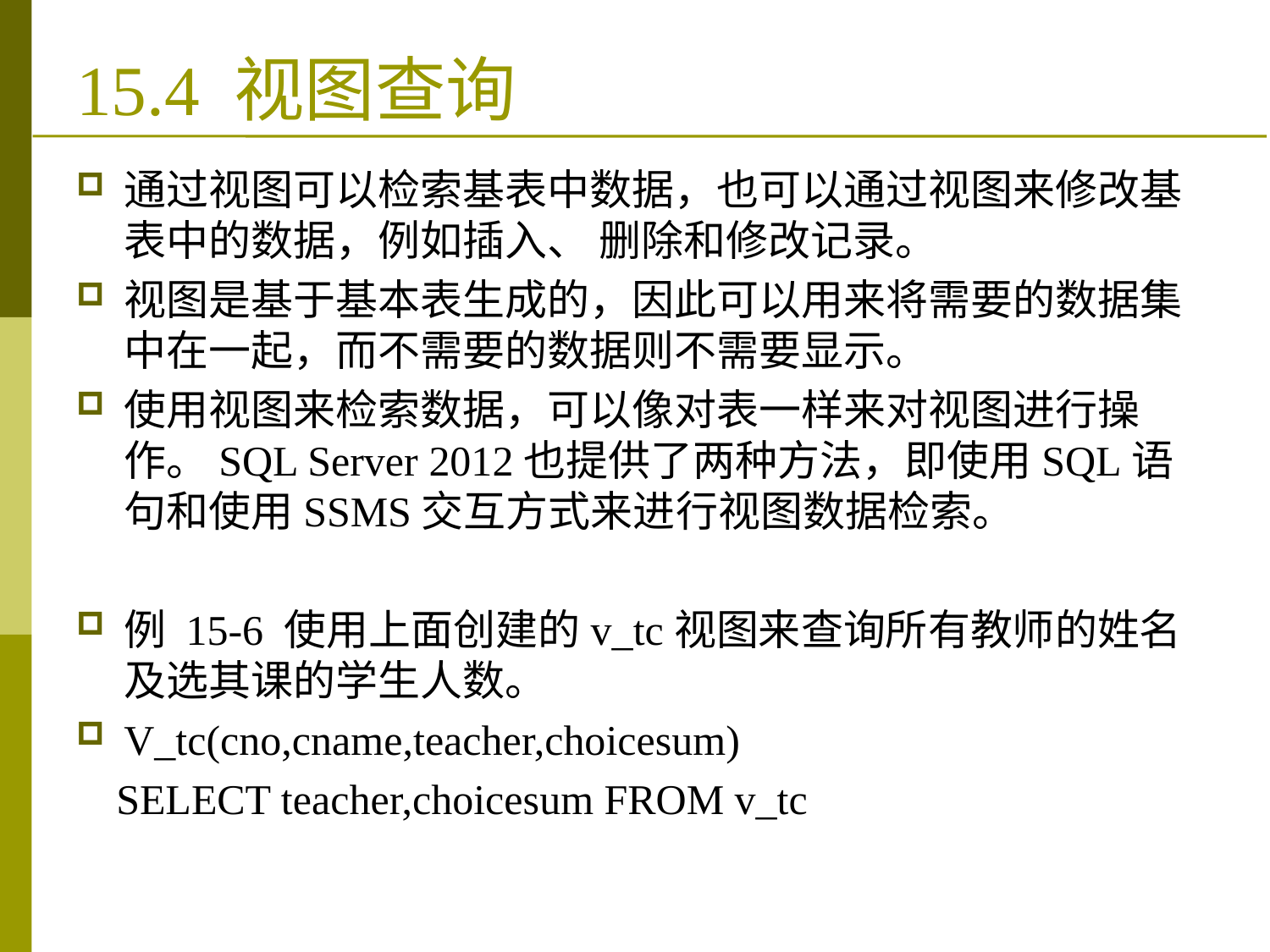

# 15.4 视图查询
通过视图可以检索基表中数据，也可以通过视图来修改基表中的数据，例如插入、 删除和修改记录。
视图是基于基本表生成的，因此可以用来将需要的数据集中在一起，而不需要的数据则不需要显示。
使用视图来检索数据，可以像对表一样来对视图进行操作。SQL Server 2012也提供了两种方法，即使用SQL语句和使用SSMS交互方式来进行视图数据检索。

例 15‑6 使用上面创建的v_tc视图来查询所有教师的姓名及选其课的学生人数。
V_tc(cno,cname,teacher,choicesum)
SELECT teacher,choicesum FROM v_tc